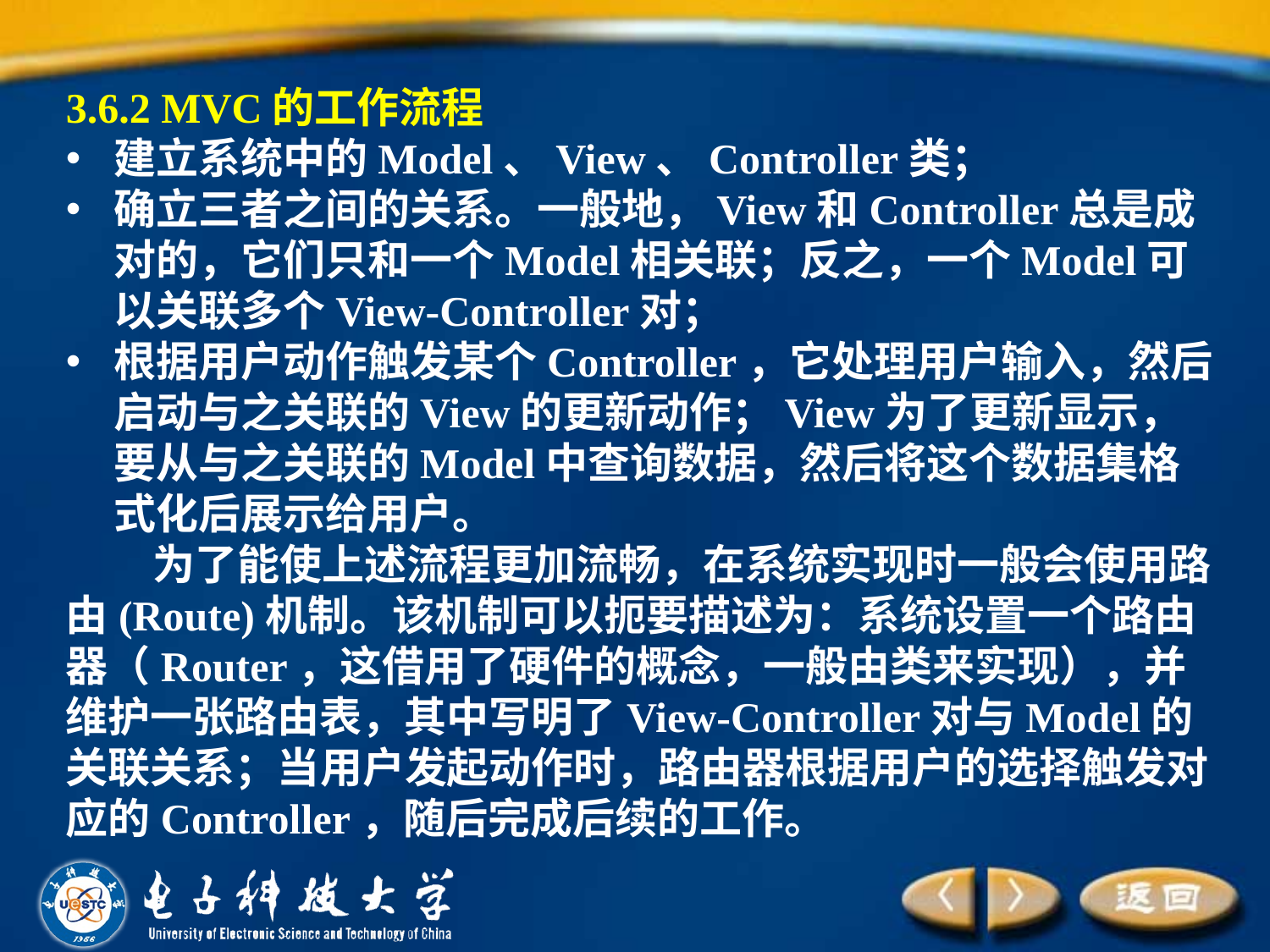

3.6.2 MVC的工作流程
建立系统中的Model、View、Controller类；
确立三者之间的关系。一般地，View和Controller总是成对的，它们只和一个Model相关联；反之，一个Model可以关联多个View-Controller对；
根据用户动作触发某个Controller，它处理用户输入，然后启动与之关联的View的更新动作；View为了更新显示，要从与之关联的Model中查询数据，然后将这个数据集格式化后展示给用户。
为了能使上述流程更加流畅，在系统实现时一般会使用路由(Route)机制。该机制可以扼要描述为：系统设置一个路由器（Router，这借用了硬件的概念，一般由类来实现），并维护一张路由表，其中写明了View-Controller对与Model的关联关系；当用户发起动作时，路由器根据用户的选择触发对应的Controller，随后完成后续的工作。